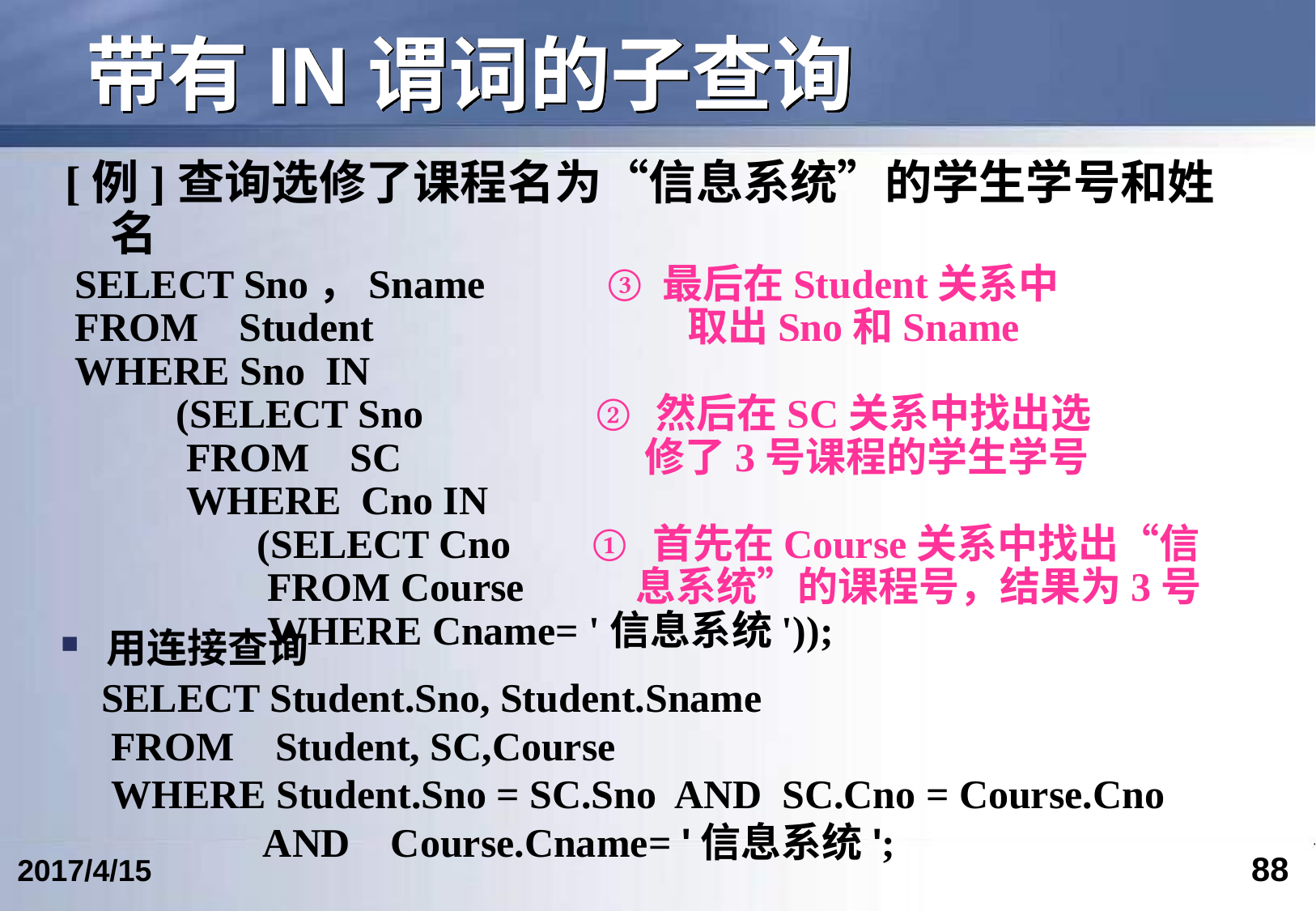

# 带有IN谓词的子查询
[例]查询选修了课程名为“信息系统”的学生学号和姓名
 SELECT Sno，Sname            ③ 最后在Student关系中
 FROM    Student                              取出Sno和Sname
 WHERE Sno  IN
           (SELECT Sno                 ② 然后在SC关系中找出选
            FROM    SC                       修了3号课程的学生学号
            WHERE  Cno IN
                   (SELECT Cno        ① 首先在Course关系中找出“信
                    FROM Course          息系统”的课程号，结果为3号
                    WHERE Cname= '信息系统'));
用连接查询
    SELECT Student.Sno, Student.Sname
     FROM    Student, SC,Course
     WHERE Student.Sno = SC.Sno  AND  SC.Cno = Course.Cno
                    AND    Course.Cname= '信息系统';
88
2017/4/15